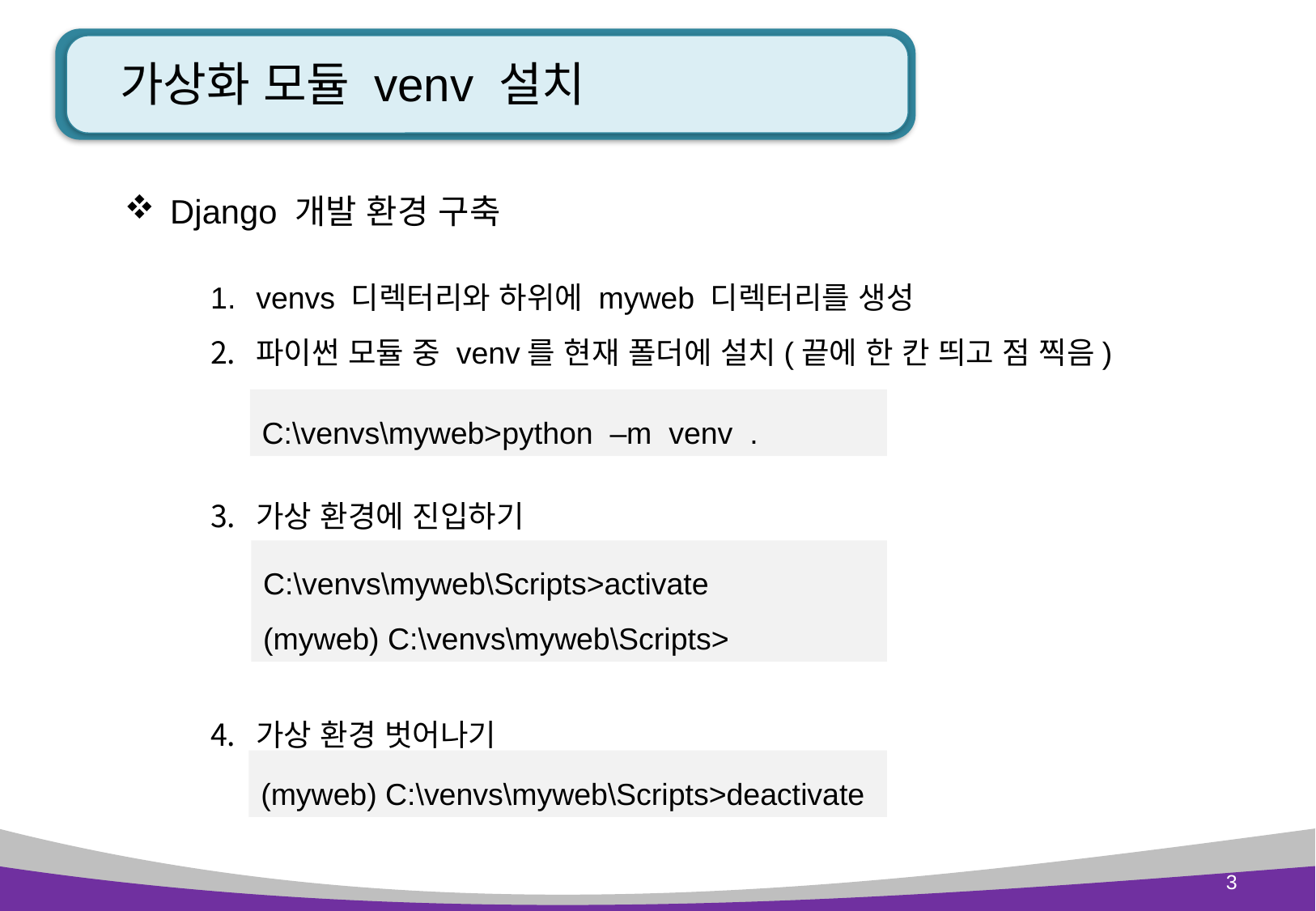

# 가상화 모듈 venv 설치
Django 개발 환경 구축
venvs 디렉터리와 하위에 myweb 디렉터리를 생성
파이썬 모듈 중 venv를 현재 폴더에 설치(끝에 한 칸 띄고 점 찍음)

가상 환경에 진입하기

가상 환경 벗어나기

C:\venvs\myweb>python  –m  venv  .
C:\venvs\myweb\Scripts>activate
(myweb) C:\venvs\myweb\Scripts>
(myweb) C:\venvs\myweb\Scripts>deactivate
3